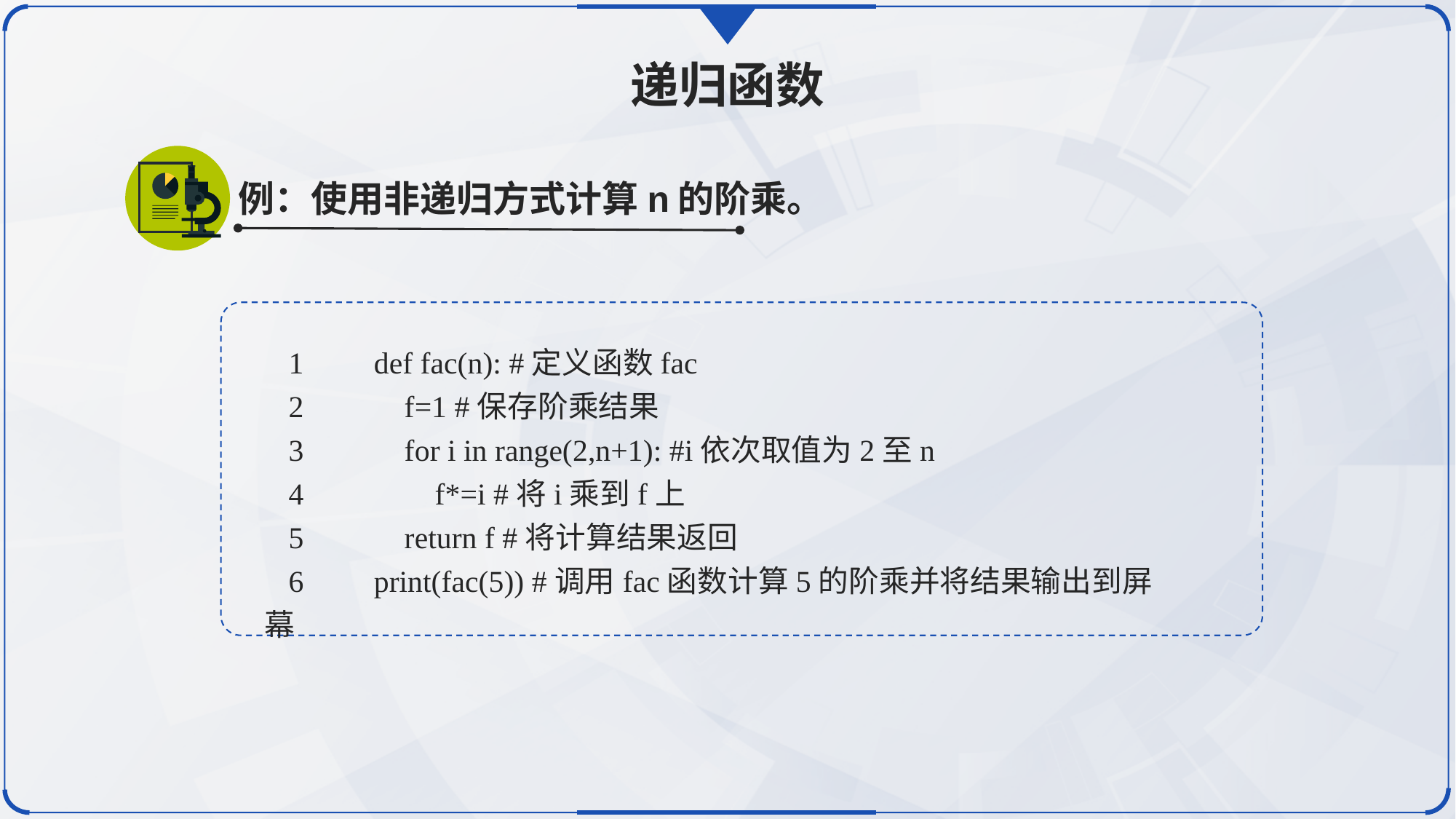

递归函数

例：使用非递归方式计算n的阶乘。

1	def fac(n): #定义函数fac
2	    f=1 #保存阶乘结果
3	    for i in range(2,n+1): #i依次取值为2至n
4	        f*=i #将i乘到f上
5	    return f #将计算结果返回
6	print(fac(5)) #调用fac函数计算5的阶乘并将结果输出到屏幕